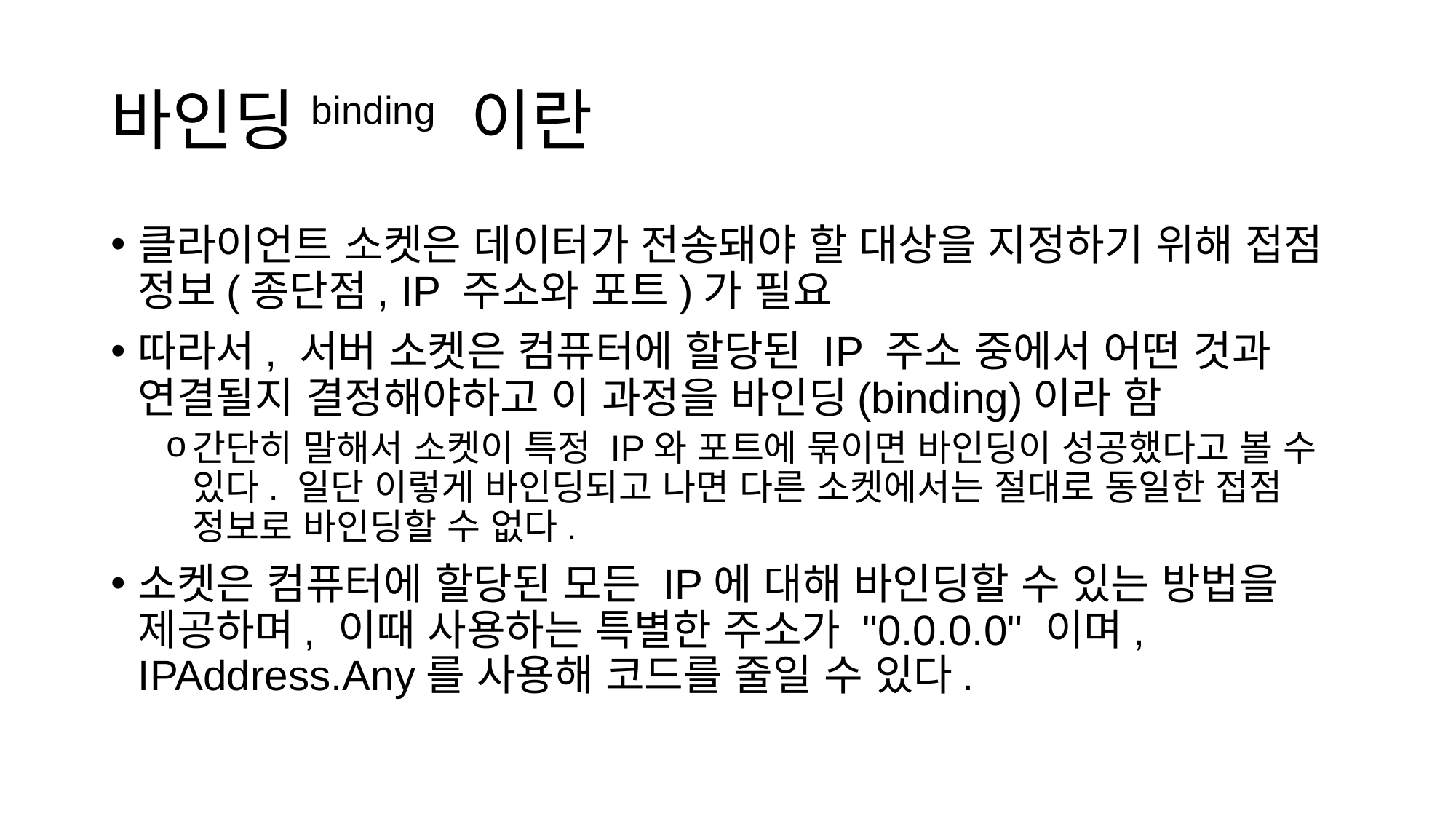

# 바인딩binding 이란​
클라이언트 소켓은 데이터가 전송돼야 할 대상을 지정하기 위해 접점 정보(종단점, IP 주소와 포트)가 필요
따라서, 서버 소켓은 컴퓨터에 할당된 IP 주소 중에서 어떤 것과 연결될지 결정해야하고 이 과정을 바인딩(binding)이라 함
간단히 말해서 소켓이 특정 IP와 포트에 묶이면 바인딩이 성공했다고 볼 수 있다. 일단 이렇게 바인딩되고 나면 다른 소켓에서는 절대로 동일한 접점 정보로 바인딩할 수 없다.
소켓은 컴퓨터에 할당된 모든 IP에 대해 바인딩할 수 있는 방법을 제공하며, 이때 사용하는 특별한 주소가 "0.0.0.0" 이며, IPAddress.Any를 사용해 코드를 줄일 수 있다.